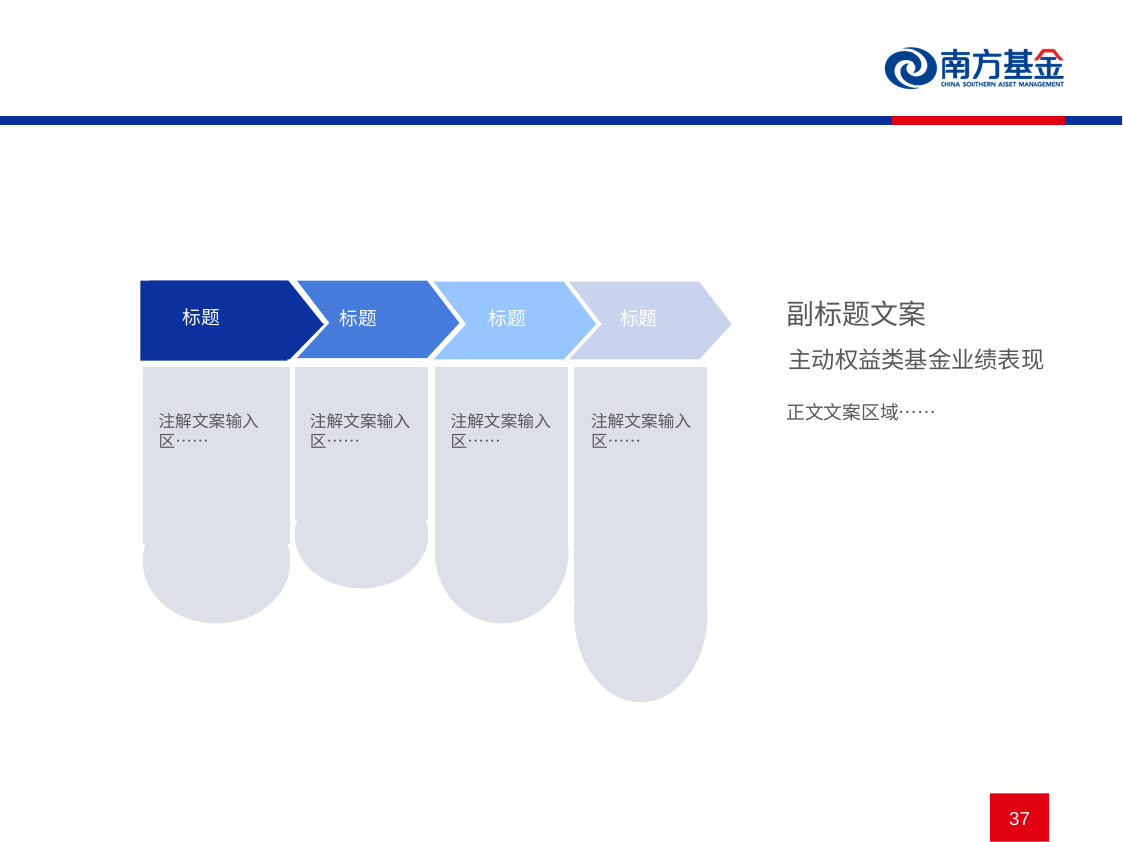

#

副标题文案
标题
标题
标题
标题
主动权益类基金业绩表现

正文文案区域……

注解文案输入区……
注解文案输入区……
注解文案输入区……
注解文案输入区……
37